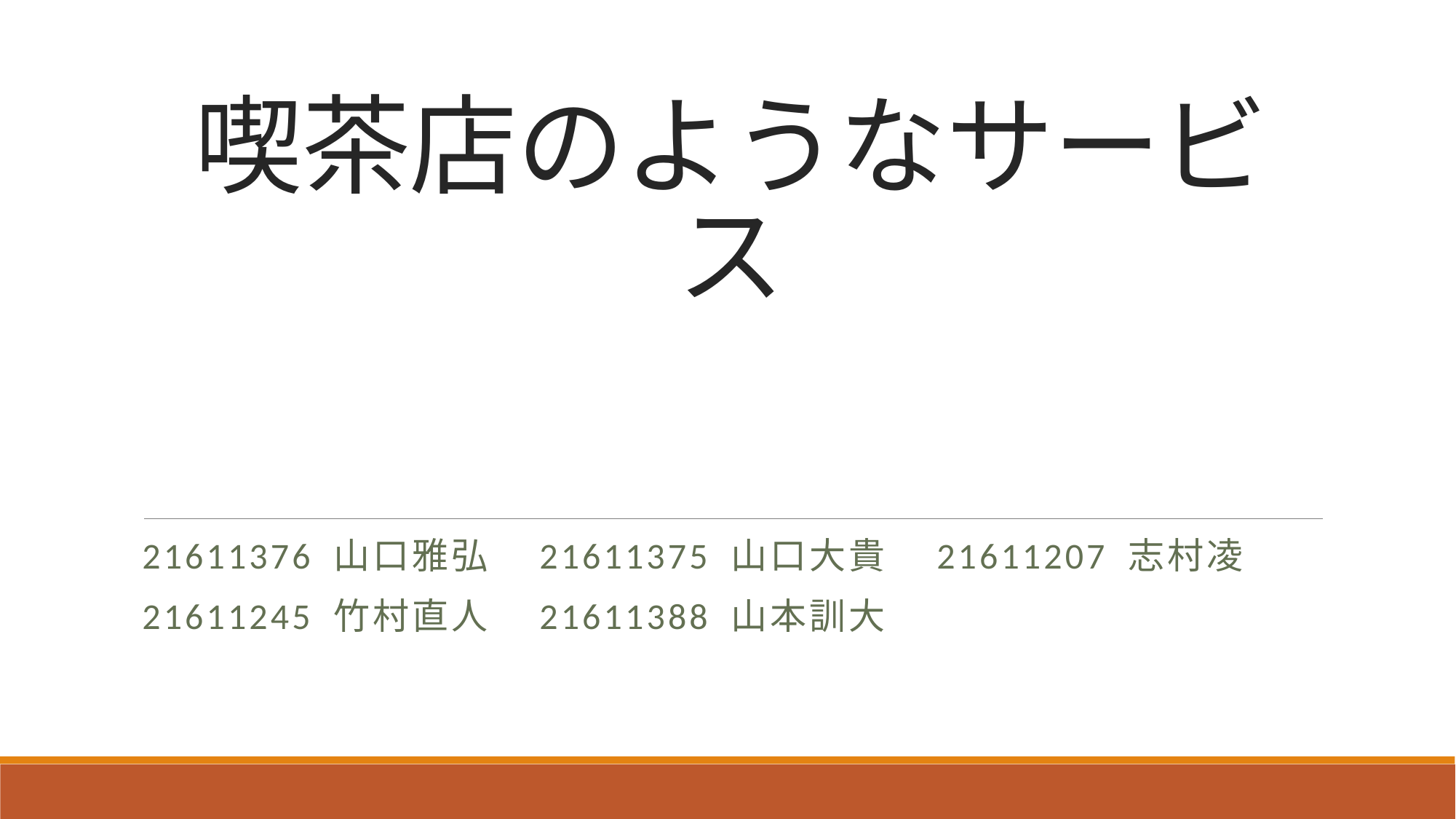

# 喫茶店のようなサービス
21611376 山口雅弘　21611375 山口大貴　21611207 志村凌
21611245 竹村直人　21611388 山本訓大